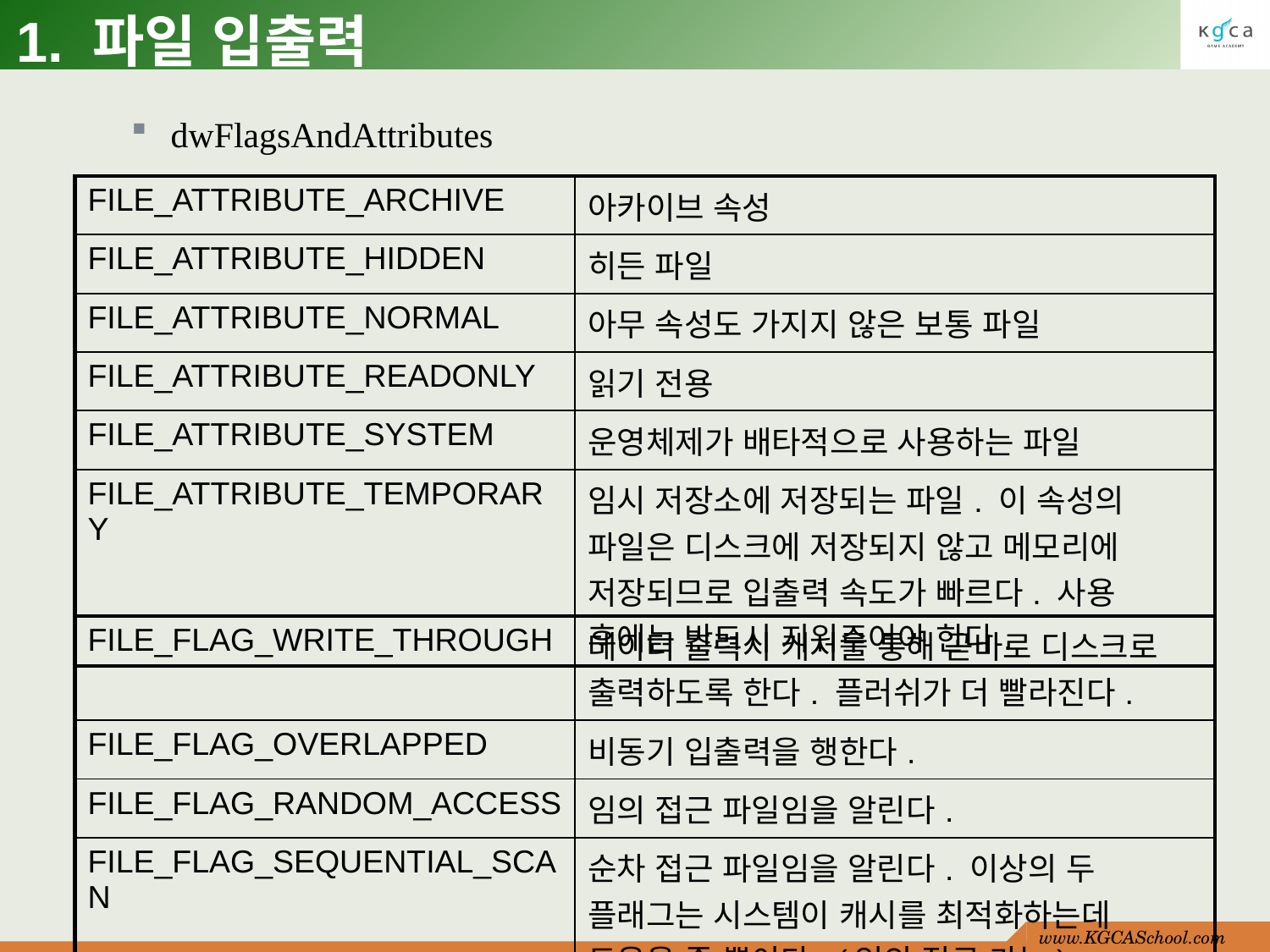

# 1. 파일 입출력
dwFlagsAndAttributes
| FILE\_ATTRIBUTE\_ARCHIVE | 아카이브 속성 |
| --- | --- |
| FILE\_ATTRIBUTE\_HIDDEN | 히든 파일 |
| FILE\_ATTRIBUTE\_NORMAL | 아무 속성도 가지지 않은 보통 파일 |
| FILE\_ATTRIBUTE\_READONLY | 읽기 전용 |
| FILE\_ATTRIBUTE\_SYSTEM | 운영체제가 배타적으로 사용하는 파일 |
| FILE\_ATTRIBUTE\_TEMPORARY | 임시 저장소에 저장되는 파일. 이 속성의 파일은 디스크에 저장되지 않고 메모리에 저장되므로 입출력 속도가 빠르다. 사용 후에는 반드시 지워주어야 한다. |
| FILE\_FLAG\_WRITE\_THROUGH | 데이터 출력시 캐시를 통해 곧바로 디스크로 출력하도록 한다. 플러쉬가 더 빨라진다. |
| --- | --- |
| FILE\_FLAG\_OVERLAPPED | 비동기 입출력을 행한다. |
| FILE\_FLAG\_RANDOM\_ACCESS | 임의 접근 파일임을 알린다. |
| FILE\_FLAG\_SEQUENTIAL\_SCAN | 순차 접근 파일임을 알린다. 이상의 두 플래그는 시스템이 캐시를 최적화하는데 도움을 줄 뿐이다. (임의 접근 가능) |